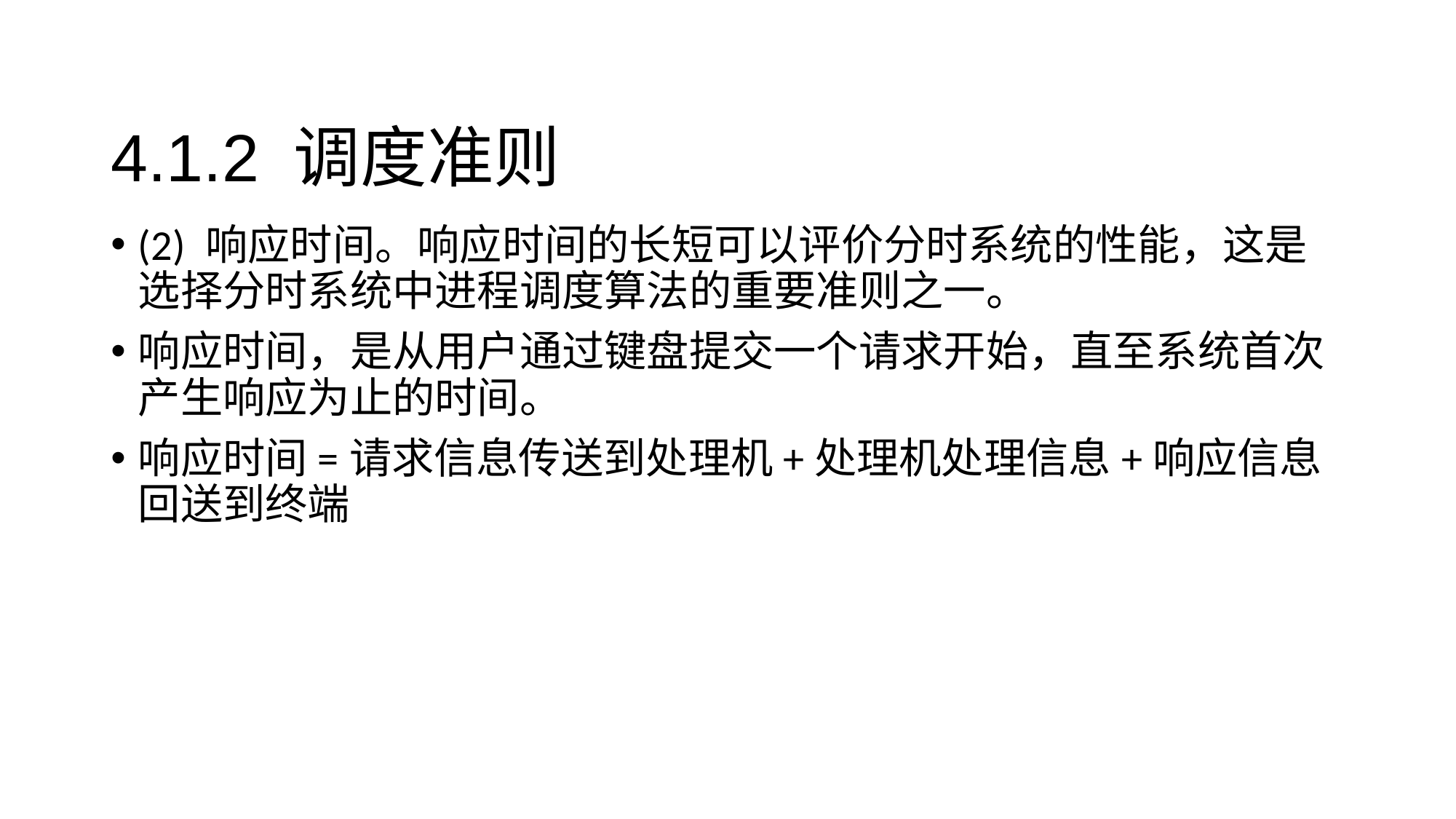

# 4.1.2 调度准则
(2) 响应时间。响应时间的长短可以评价分时系统的性能，这是选择分时系统中进程调度算法的重要准则之一。
响应时间，是从用户通过键盘提交一个请求开始，直至系统首次产生响应为止的时间。
响应时间=请求信息传送到处理机+处理机处理信息+响应信息回送到终端
17